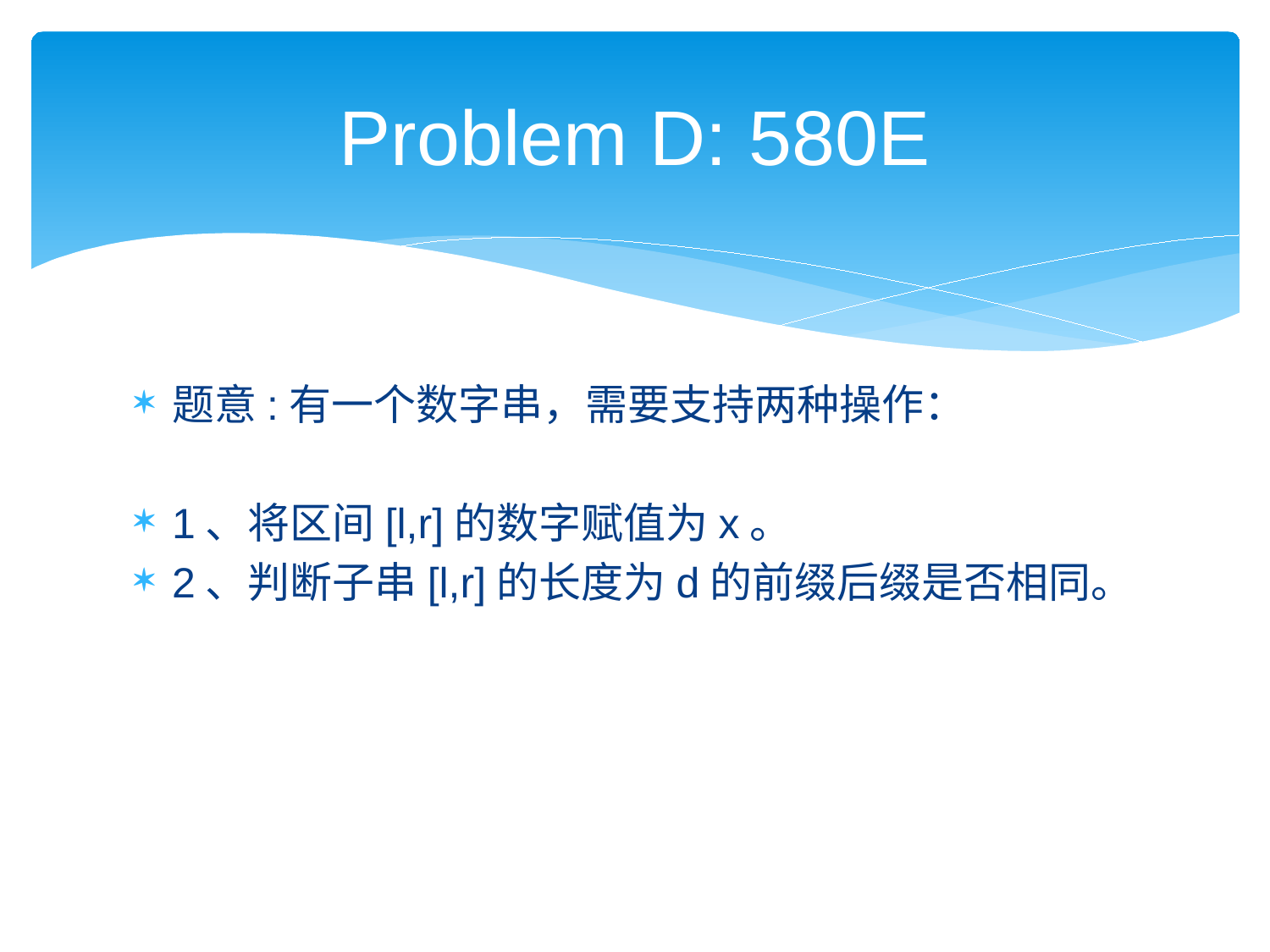

# Problem D: 580E
题意:有一个数字串，需要支持两种操作：

1、将区间[l,r]的数字赋值为x。
2、判断子串[l,r]的长度为d的前缀后缀是否相同。